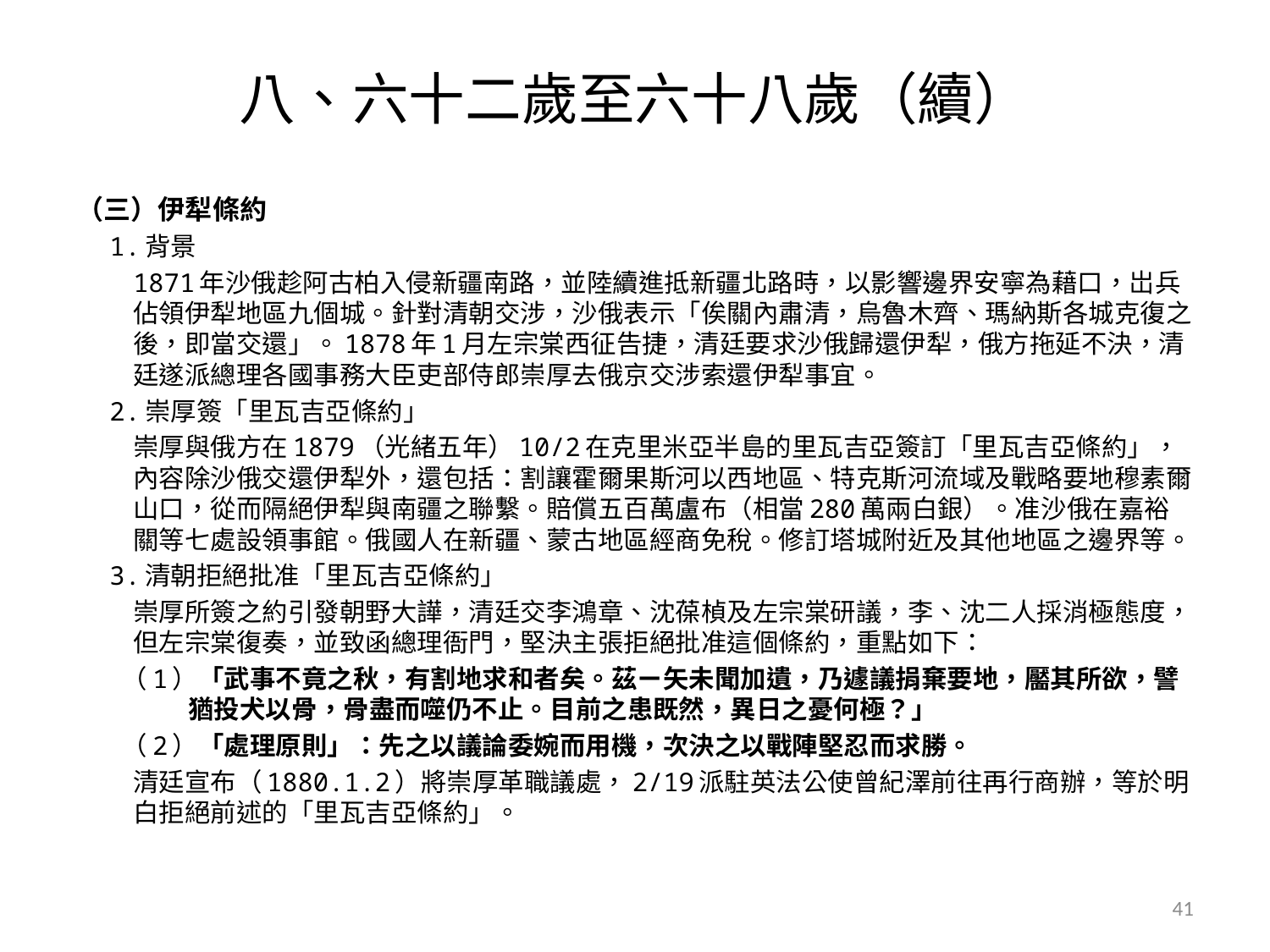

# 八、六十二歲至六十八歲（續）
（三）伊犁條約
1.背景
1871年沙俄趁阿古柏入侵新疆南路，並陸續進抵新疆北路時，以影響邊界安寧為藉口，岀兵佔領伊犁地區九個城。針對清朝交涉，沙俄表示「俟關內肅清，烏魯木齊、瑪納斯各城克復之後，即當交還」。1878年1月左宗棠西征告捷，清廷要求沙俄歸還伊犁，俄方拖延不決，清廷遂派總理各國事務大臣吏部侍郎崇厚去俄京交涉索還伊犁事宜。
2.崇厚簽「里瓦吉亞條約」
崇厚與俄方在1879（光緒五年）10/2在克里米亞半島的里瓦吉亞簽訂「里瓦吉亞條約」，內容除沙俄交還伊犁外，還包括：割讓霍爾果斯河以西地區、特克斯河流域及戰略要地穆素爾山口，從而隔絕伊犁與南疆之聯繫。賠償五百萬盧布（相當280萬兩白銀）。准沙俄在嘉裕關等七處設領事館。俄國人在新疆、蒙古地區經商免稅。修訂塔城附近及其他地區之邊界等。
3.清朝拒絕批准「里瓦吉亞條約」
崇厚所簽之約引發朝野大譁，清廷交李鴻章、沈葆楨及左宗棠研議，李、沈二人採消極態度，但左宗棠復奏，並致函總理衙門，堅決主張拒絕批准這個條約，重點如下：
（1）「武事不竟之秋，有割地求和者矣。茲ㄧ矢未聞加遺，乃遽議捐棄要地，靨其所欲，譬猶投犬以骨，骨盡而噬仍不止。目前之患既然，異日之憂何極？」
（2）「處理原則」：先之以議論委婉而用機，次決之以戰陣堅忍而求勝。
清廷宣布（1880.1.2）將崇厚革職議處，2/19派駐英法公使曾紀澤前往再行商辦，等於明白拒絕前述的「里瓦吉亞條約」。
41